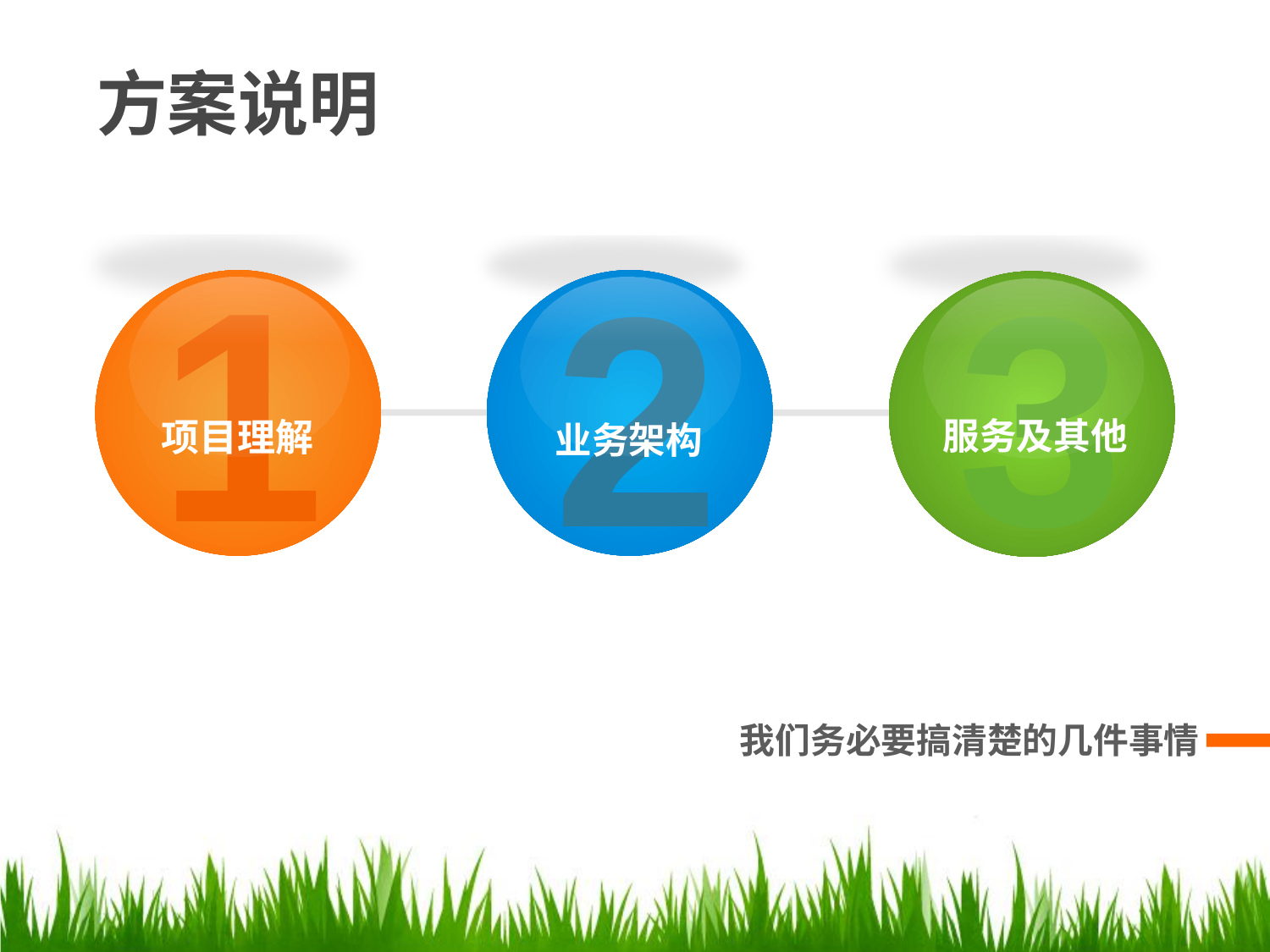

方案说明
1

项目理解
3

服务及其他
2

业务架构
我们务必要搞清楚的几件事情